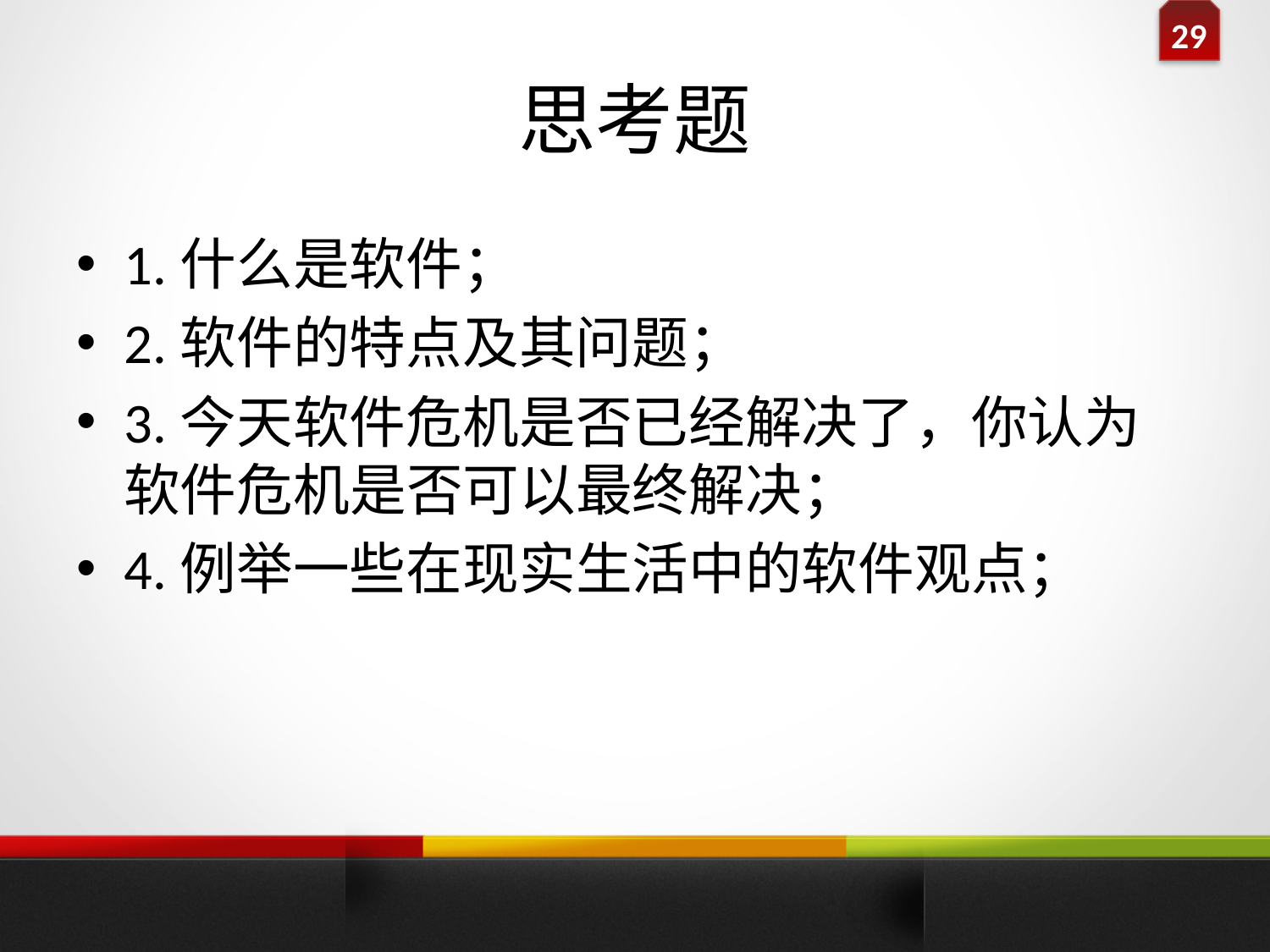

# 思考题
1.什么是软件；
2.软件的特点及其问题；
3.今天软件危机是否已经解决了，你认为软件危机是否可以最终解决；
4.例举一些在现实生活中的软件观点；
29